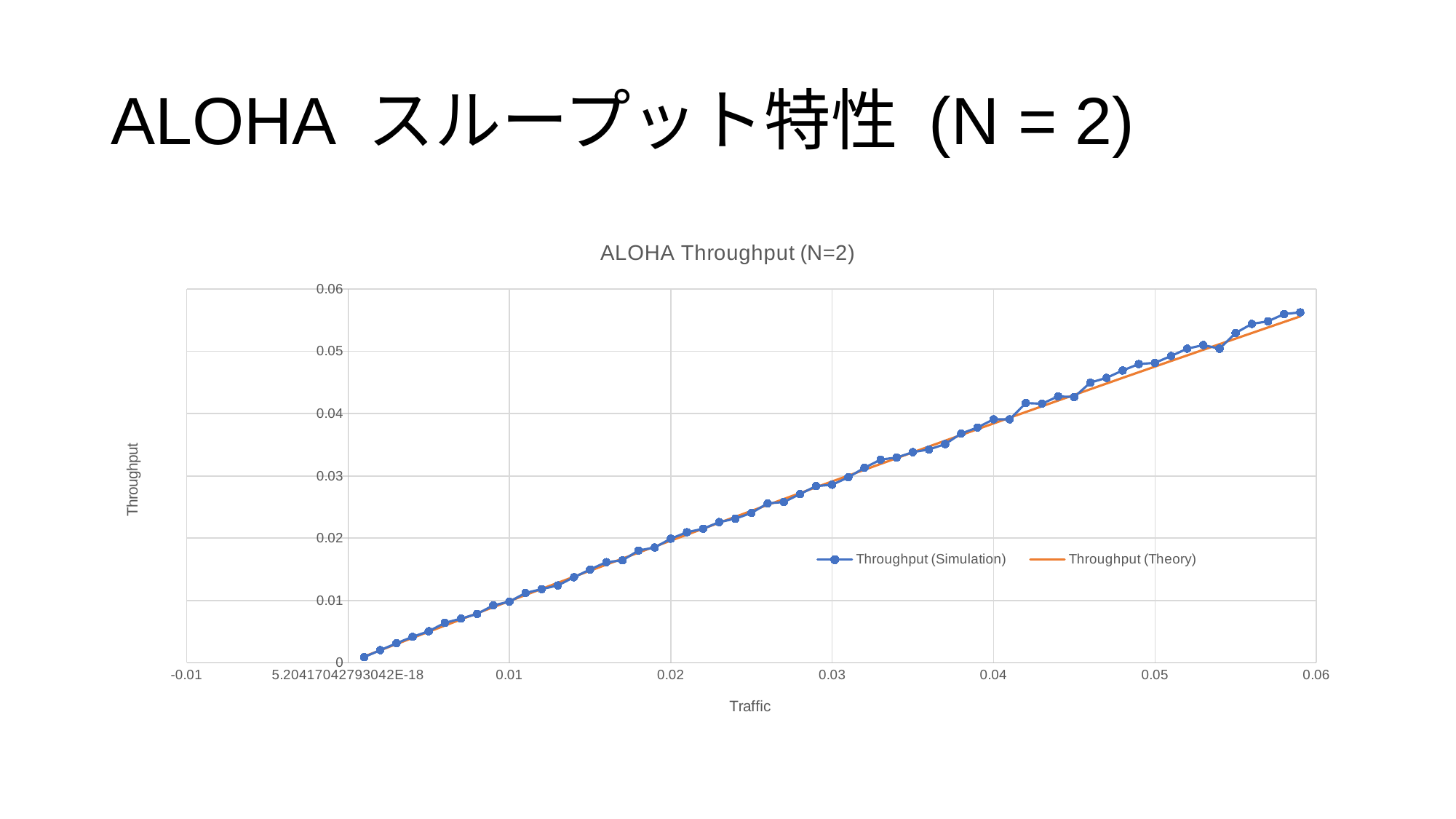

# ALOHA スループット特性 (N = 2)

### Chart: ALOHA Throughput (N=2)

| Category | Throughput (Simulation) | Throughput (Theory) |
|---|---|---|